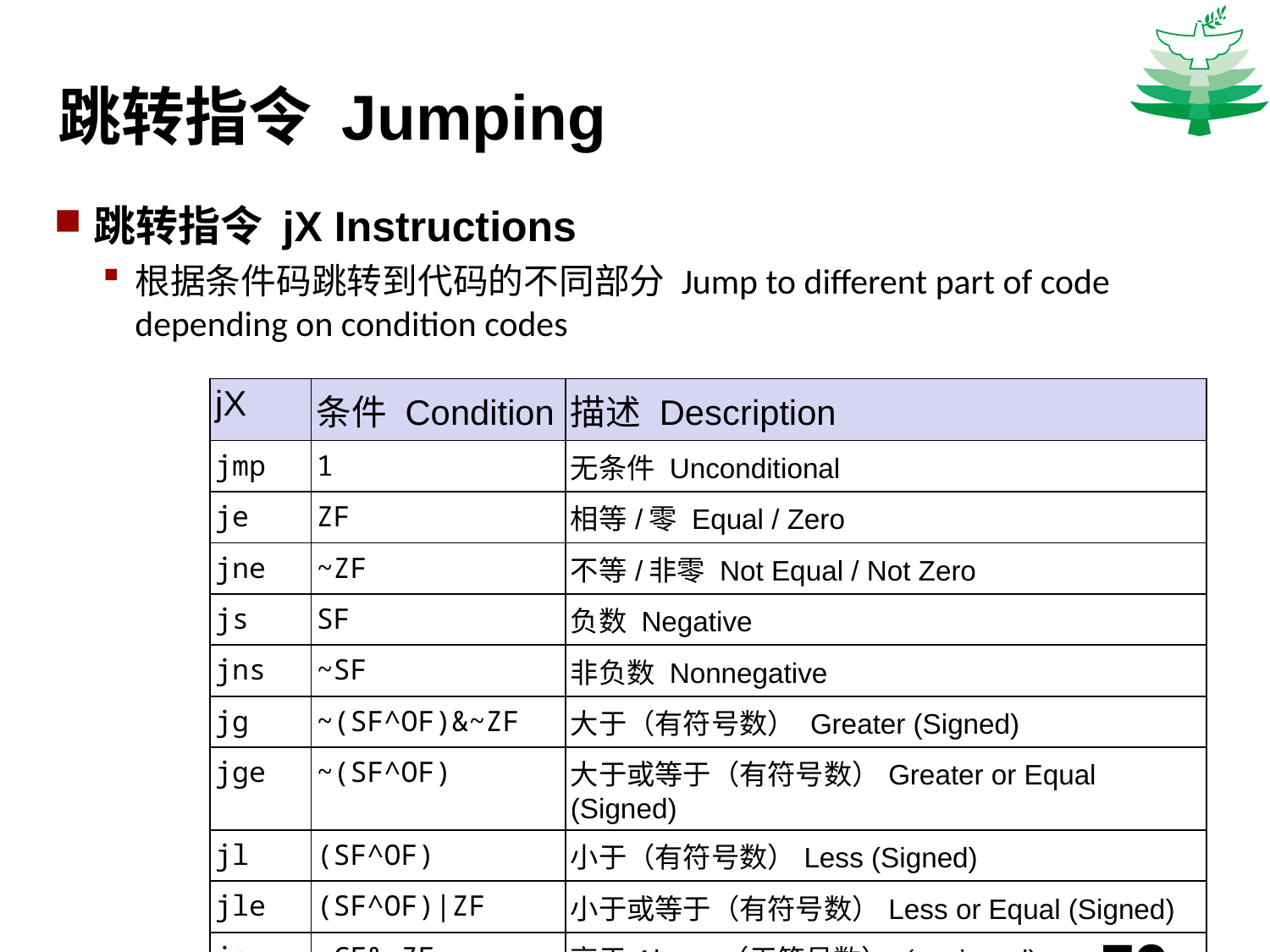

Carnegie Mellon
# 跳转指令 Jumping
跳转指令 jX Instructions
根据条件码跳转到代码的不同部分 Jump to different part of code depending on condition codes
| jX | 条件 Condition | 描述 Description |
| --- | --- | --- |
| jmp | 1 | 无条件 Unconditional |
| je | ZF | 相等/零 Equal / Zero |
| jne | ~ZF | 不等/非零 Not Equal / Not Zero |
| js | SF | 负数 Negative |
| jns | ~SF | 非负数 Nonnegative |
| jg | ~(SF^OF)&~ZF | 大于（有符号数） Greater (Signed) |
| jge | ~(SF^OF) | 大于或等于（有符号数）Greater or Equal (Signed) |
| jl | (SF^OF) | 小于（有符号数）Less (Signed) |
| jle | (SF^OF)|ZF | 小于或等于（有符号数）Less or Equal (Signed) |
| ja | ~CF&~ZF | 高于Above（无符号数） (unsigned) |
| jb | CF | 低于Below（无符号数） (unsigned) |